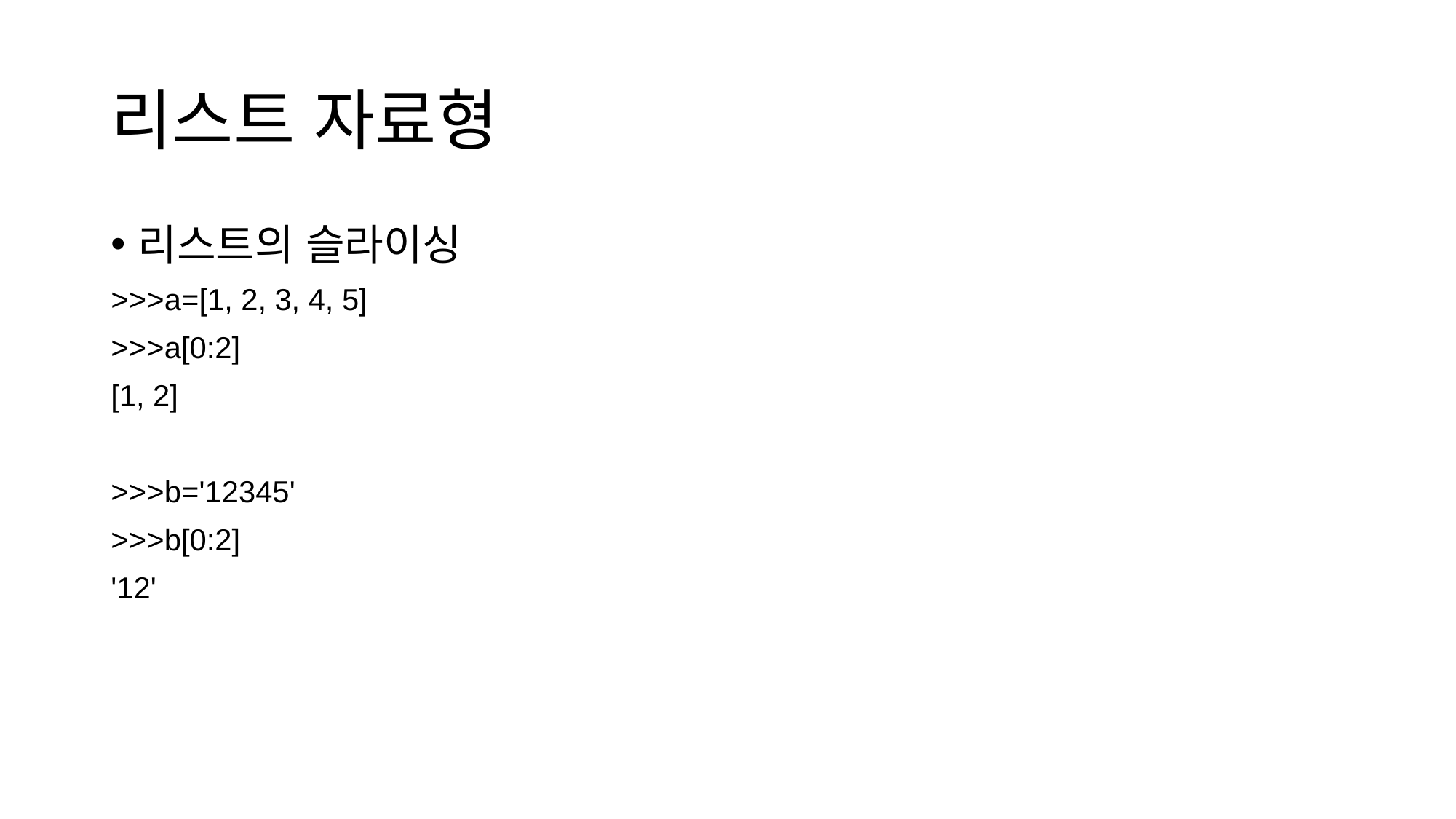

# 리스트 자료형
리스트의 슬라이싱
>>>a=[1, 2, 3, 4, 5]
>>>a[0:2]
[1, 2]

>>>b='12345'
>>>b[0:2]
'12'